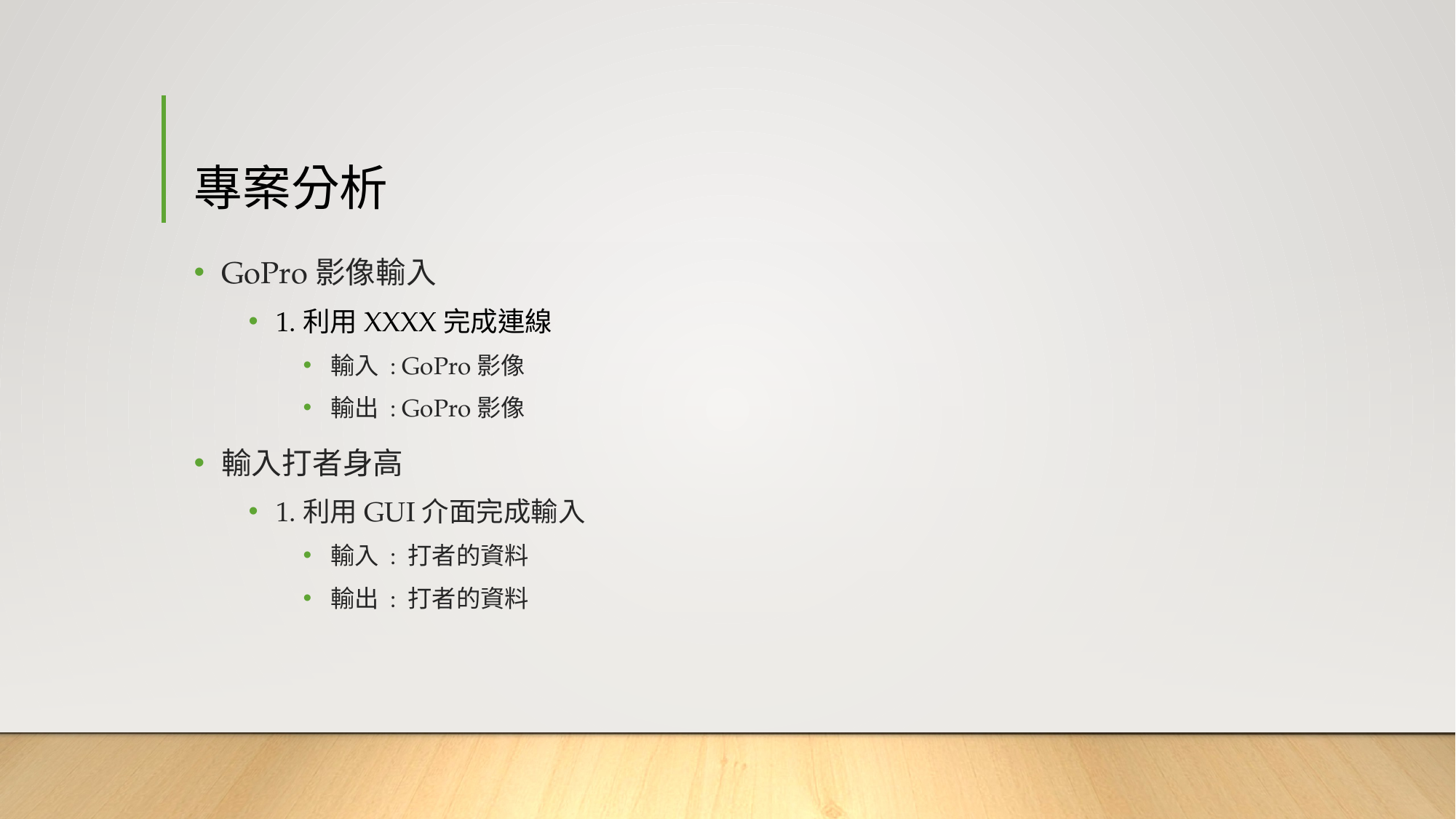

# 專案分析
GoPro影像輸入
1.利用XXXX完成連線
輸入 : GoPro影像
輸出 : GoPro影像
輸入打者身高
1.利用GUI介面完成輸入
輸入 : 打者的資料
輸出 : 打者的資料